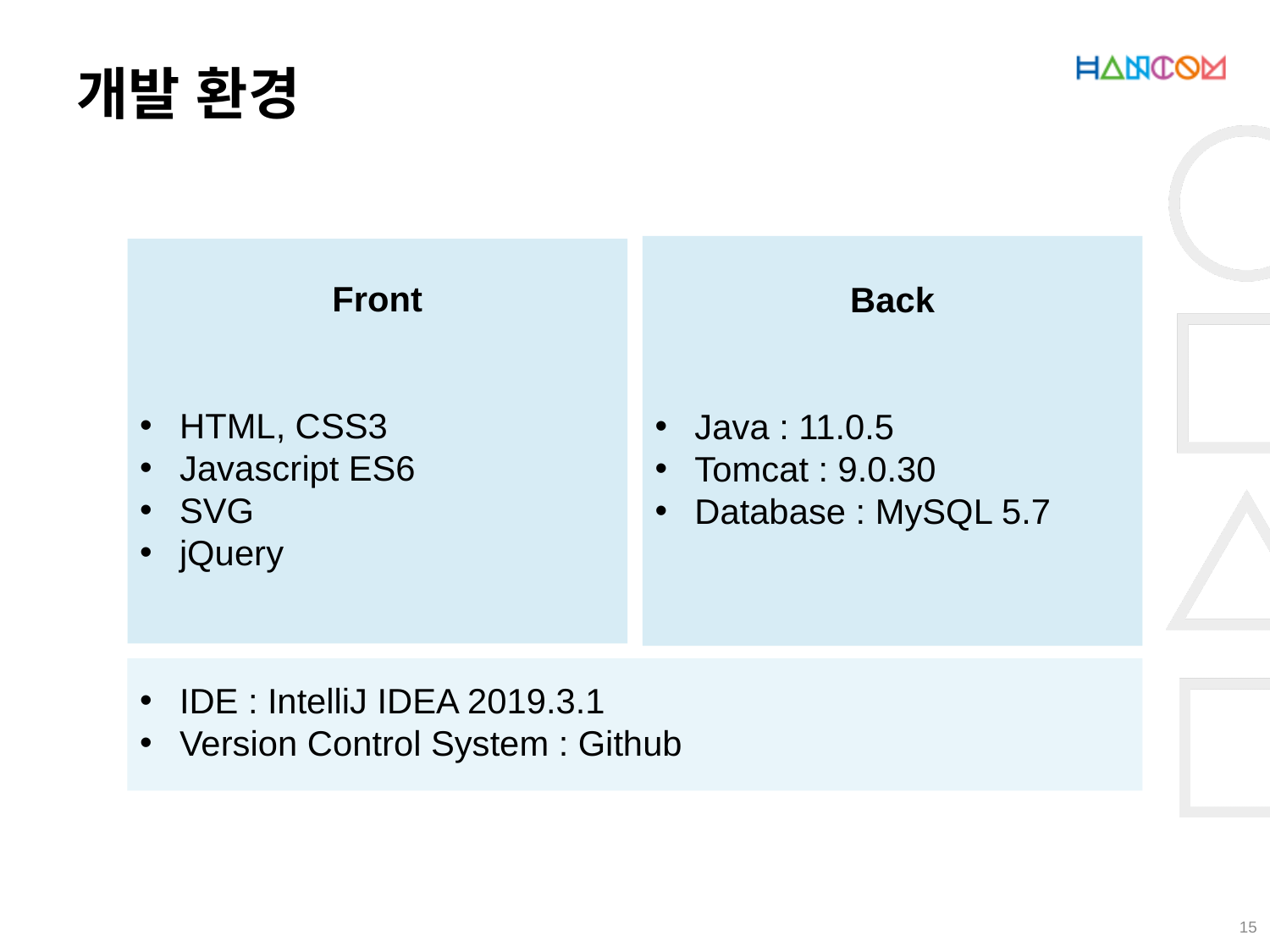

개발 환경

Back

Java : 11.0.5
Tomcat : 9.0.30
Database : MySQL 5.7

Front

HTML, CSS3
Javascript ES6
SVG
jQuery

IDE : IntelliJ IDEA 2019.3.1
Version Control System : Github
15